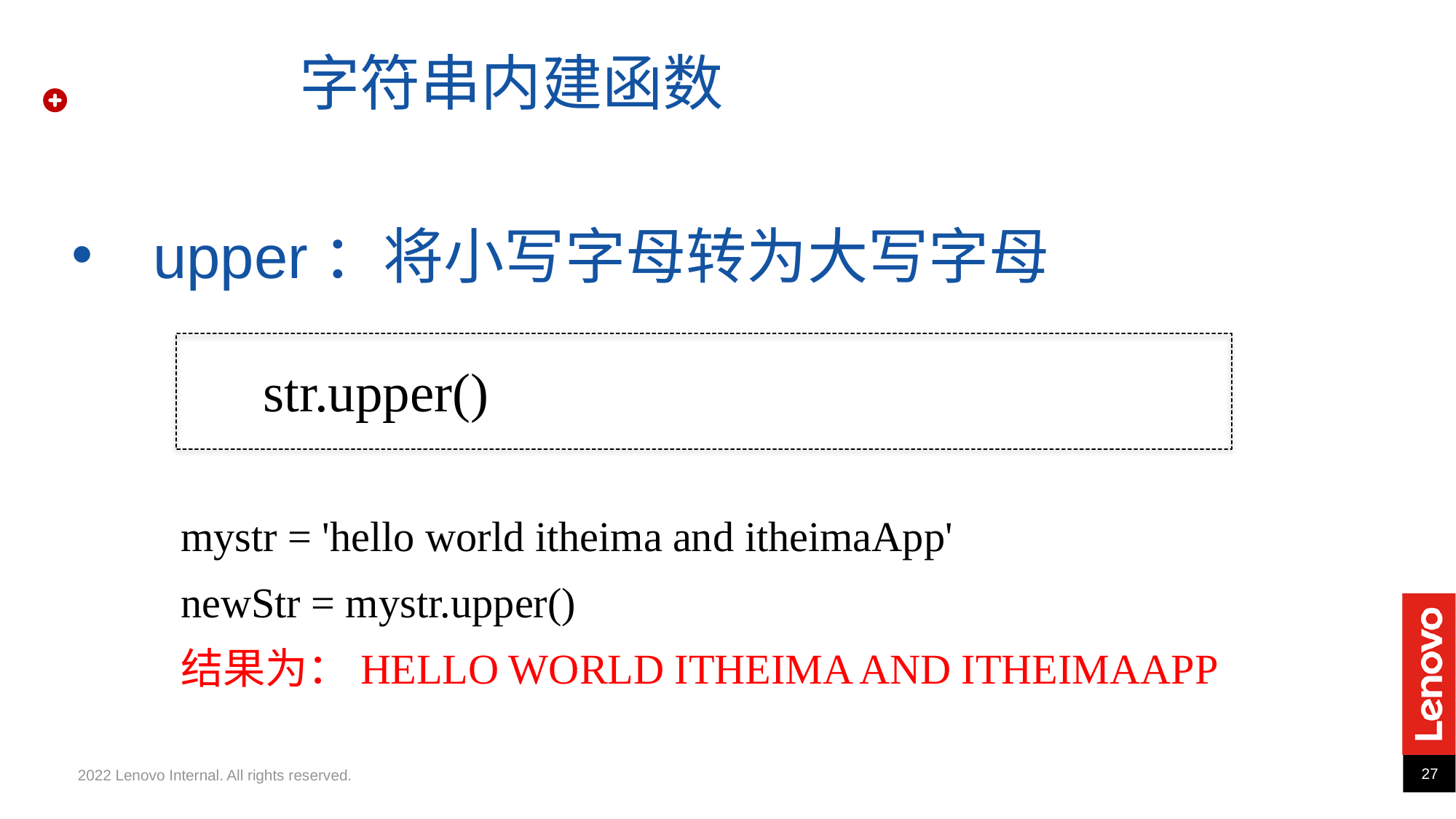

字符串内建函数
upper：将小写字母转为大写字母

str.upper()
mystr = 'hello world itheima and itheimaApp'
newStr = mystr.upper()
结果为：HELLO WORLD ITHEIMA AND ITHEIMAAPP